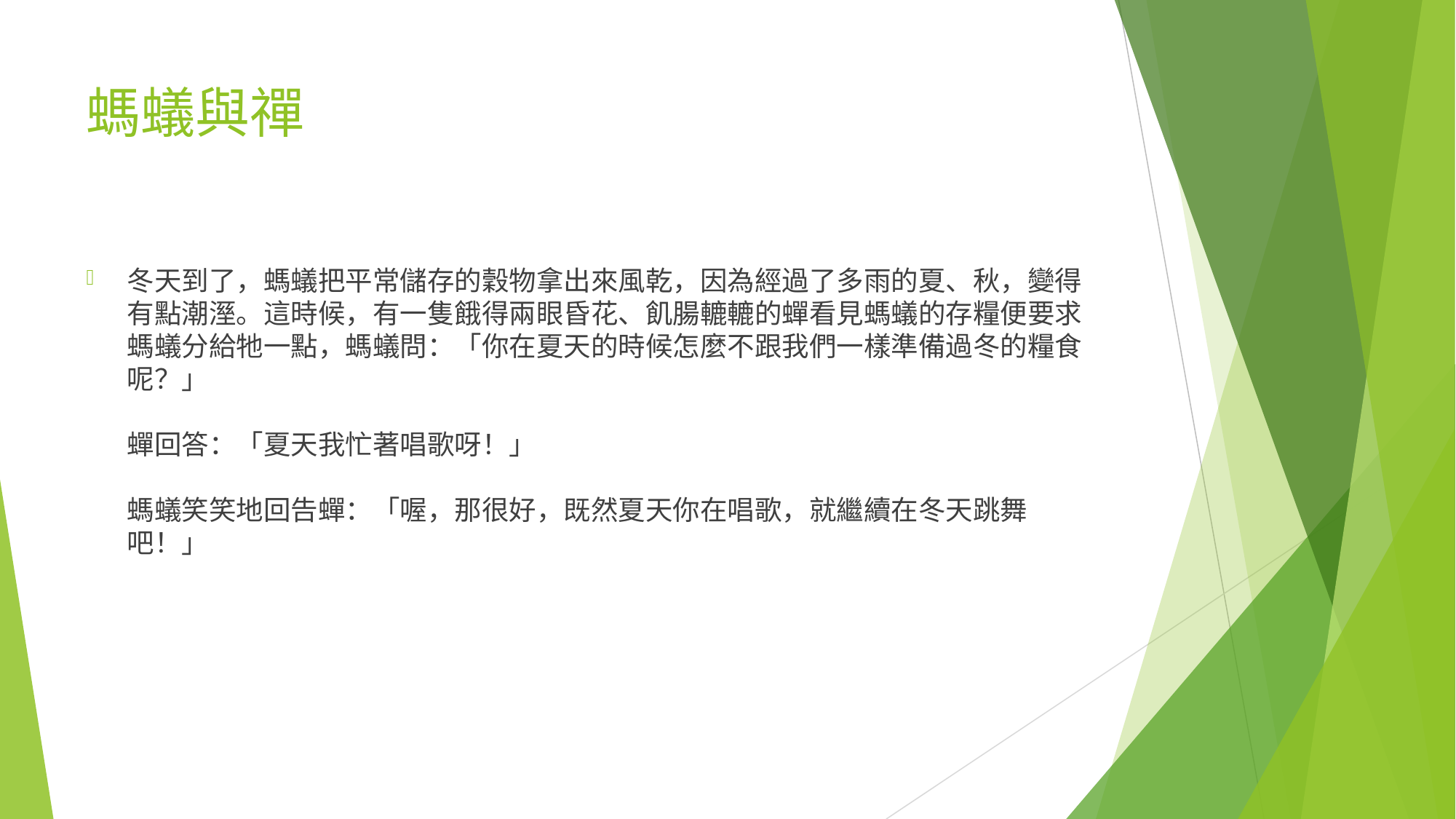

# 螞蟻與禪
冬天到了，螞蟻把平常儲存的穀物拿出來風乾，因為經過了多雨的夏、秋，變得有點潮溼。這時候，有一隻餓得兩眼昏花、飢腸轆轆的蟬看見螞蟻的存糧便要求螞蟻分給牠一點，螞蟻問：「你在夏天的時候怎麼不跟我們一樣準備過冬的糧食呢？」
蟬回答：「夏天我忙著唱歌呀！」
螞蟻笑笑地回告蟬：「喔，那很好，既然夏天你在唱歌，就繼續在冬天跳舞吧！」